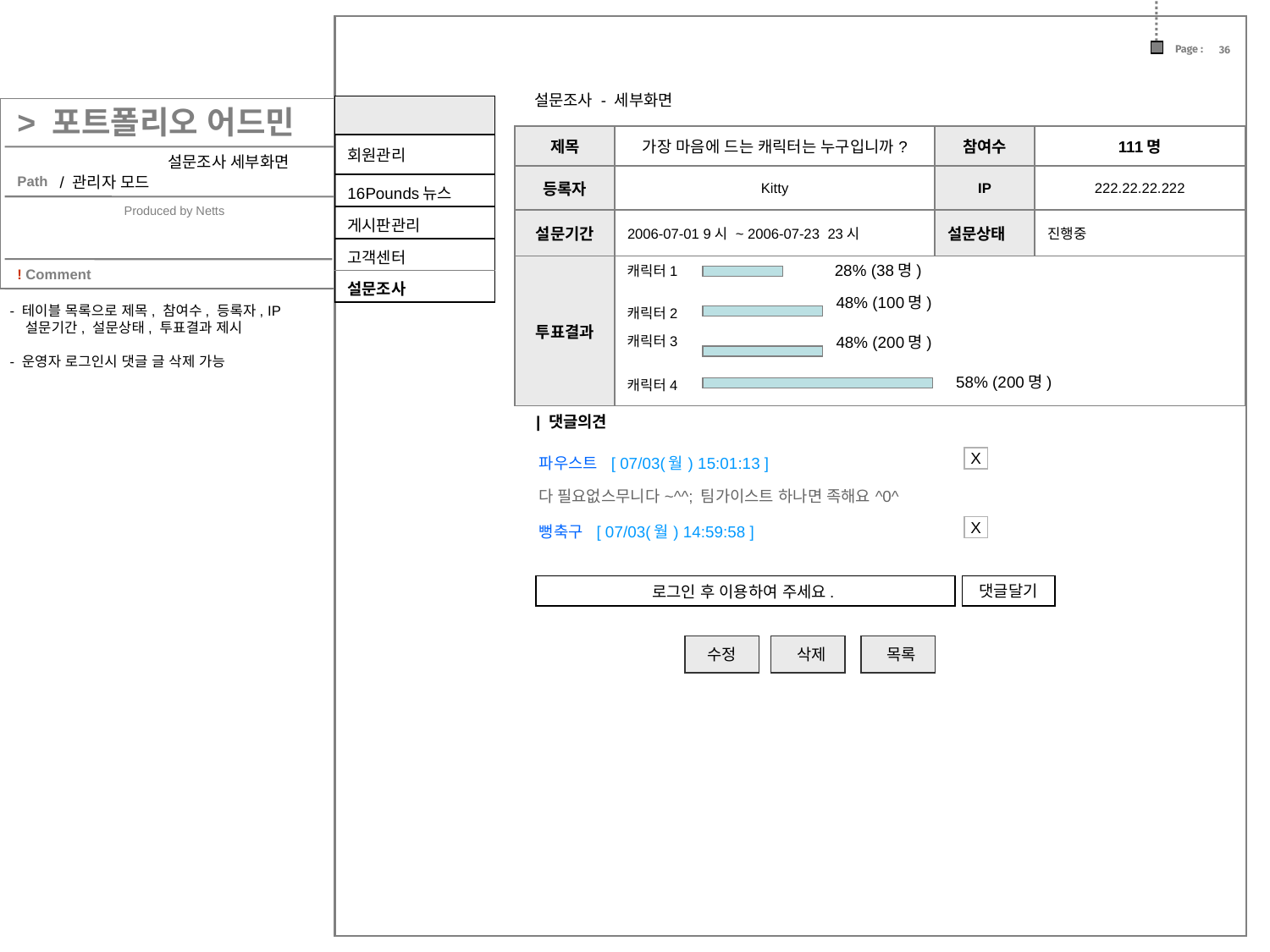

설문조사 - 세부화면
|  |
| --- |
| 회원관리 |
| 16Pounds뉴스 |
| 게시판관리 |
| 고객센터 |
| 설문조사 |
| 제목 | 가장 마음에 드는 캐릭터는 누구입니까? | 참여수 | 111명 |
| --- | --- | --- | --- |
| 등록자 | Kitty | IP | 222.22.22.222 |
| 설문기간 | 2006-07-01 9시 ~ 2006-07-23 23시 | 설문상태 | 진행중 |
| 투표결과 |  |  |  |
# 설문조사 세부화면
/ 관리자 모드
28% (38명)
캐릭터1

48% (100명)
- 테이블 목록으로 제목, 참여수, 등록자, IP
   설문기간, 설문상태, 투표결과 제시
- 운영자 로그인시 댓글 글 삭제 가능

캐릭터2

48% (200명)
캐릭터3

58% (200명)
캐릭터4

| 댓글의견
| 파우스트  [ 07/03(월) 15:01:13 ] |
| --- |
X
| 다 필요없스무니다~^^; 팀가이스트 하나면 족해요^0^ |
| --- |
| 뻥축구  [ 07/03(월) 14:59:58 ] |
| --- |
X
로그인 후 이용하여 주세요.
댓글달기
수정
 삭제
 목록